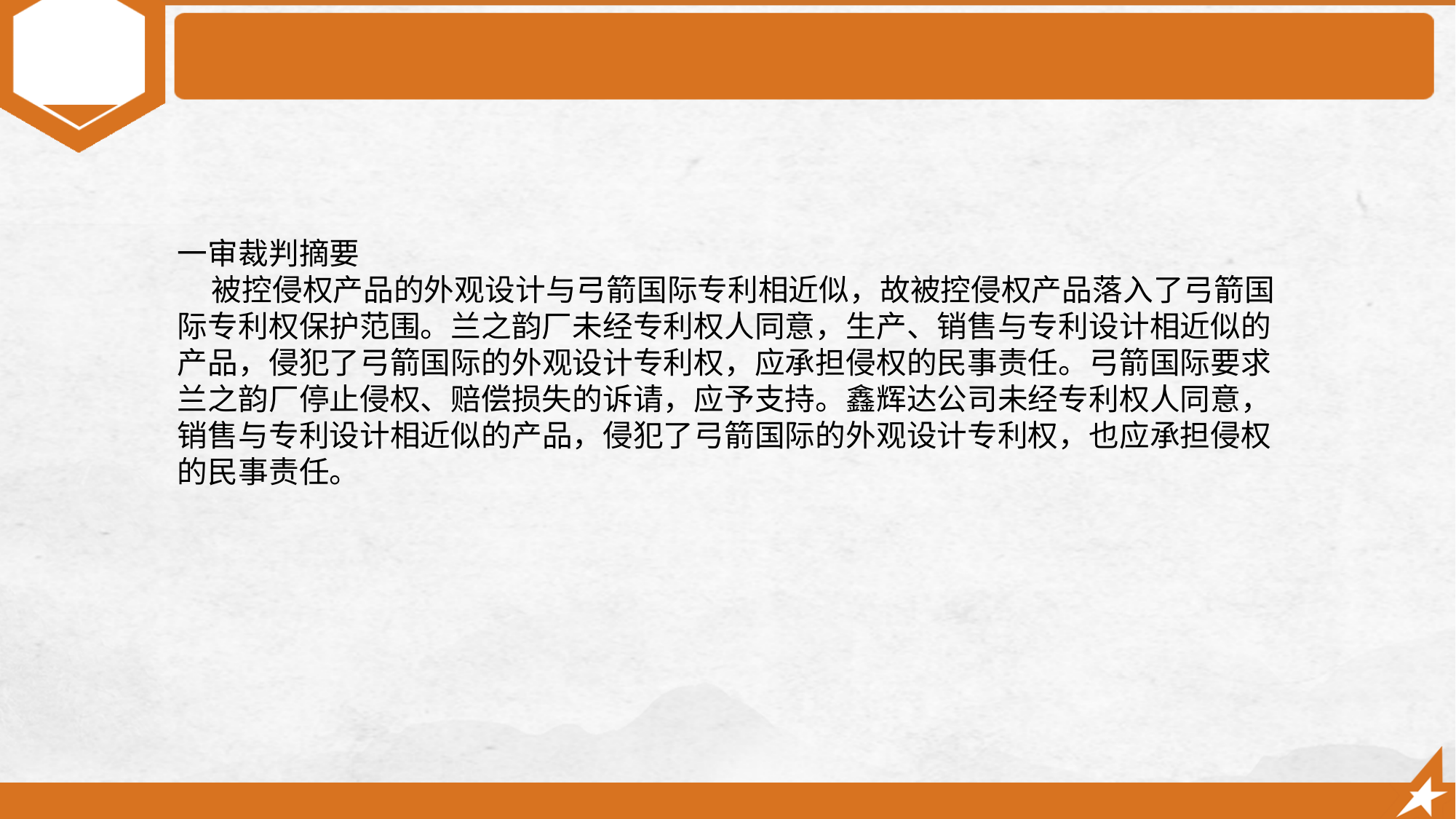

一审裁判摘要
    被控侵权产品的外观设计与弓箭国际专利相近似，故被控侵权产品落入了弓箭国际专利权保护范围。兰之韵厂未经专利权人同意，生产、销售与专利设计相近似的产品，侵犯了弓箭国际的外观设计专利权，应承担侵权的民事责任。弓箭国际要求兰之韵厂停止侵权、赔偿损失的诉请，应予支持。鑫辉达公司未经专利权人同意，销售与专利设计相近似的产品，侵犯了弓箭国际的外观设计专利权，也应承担侵权的民事责任。